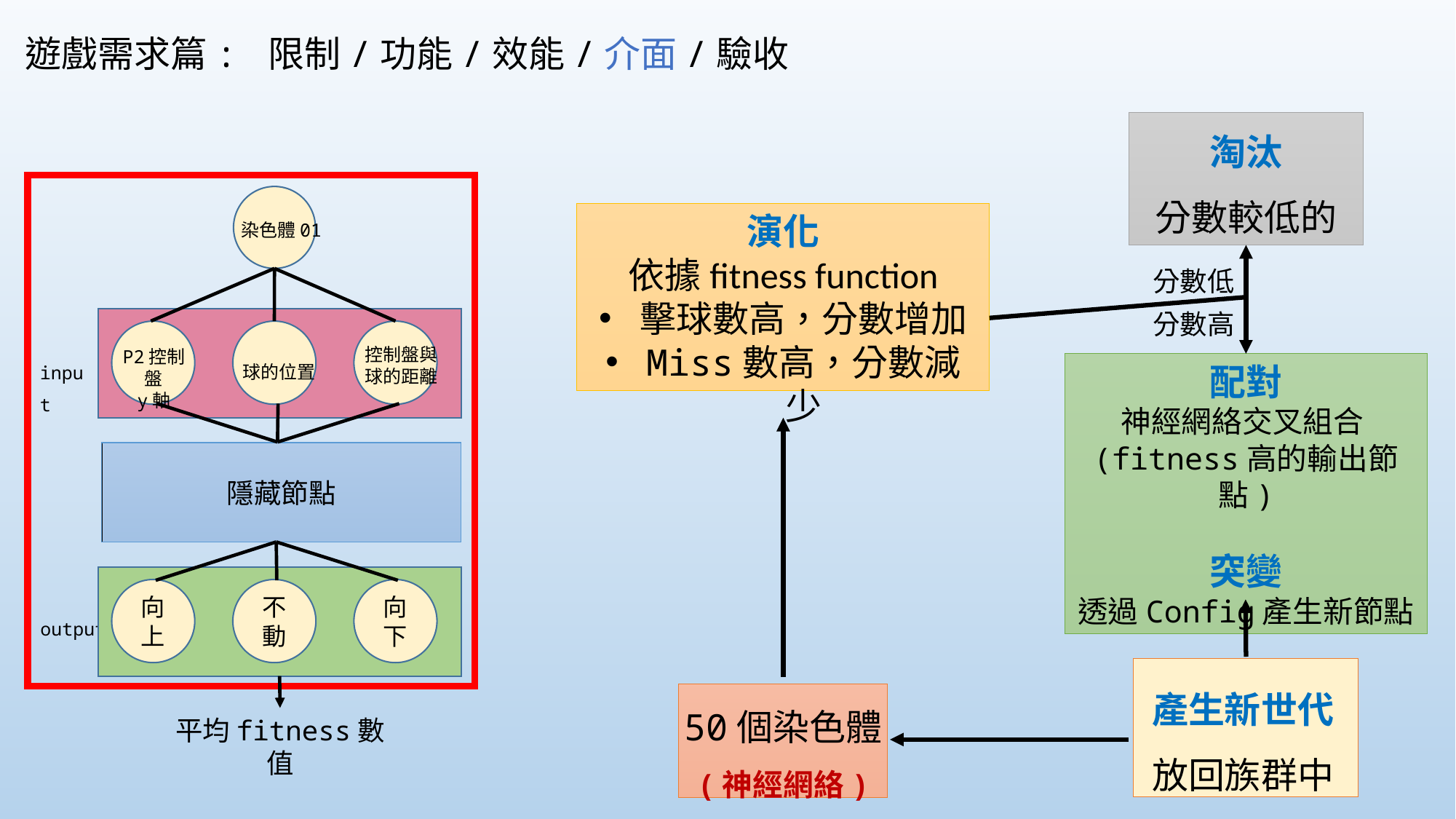

遊戲需求篇: 限制/功能/效能/介面/驗收
淘汰
分數較低的

染色體01

控制盤與
球的距離
P2控制盤
y軸
球的位置
input
隱藏節點

向上
不動
向下
output
平均fitness數值
演化
依據fitness function
擊球數高，分數增加
Miss數高，分數減少

分數低
分數高
配對
神經網絡交叉組合(fitness高的輸出節點)

突變
透過Config產生新節點

產生新世代
放回族群中
50個染色體
(神經網絡)